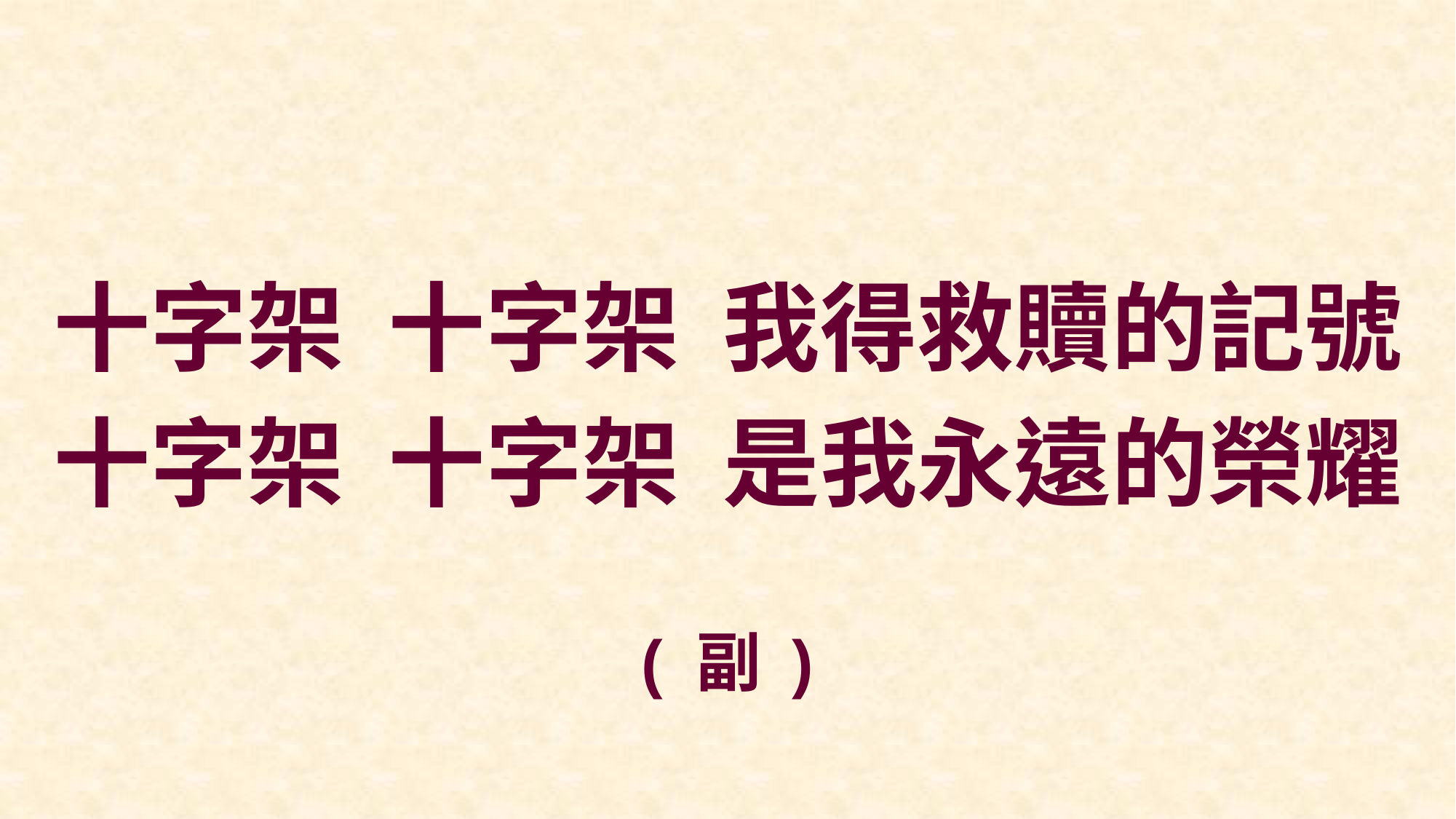

十字架  十字架  我得救贖的記號
十字架  十字架  是我永遠的榮耀
( 副 )